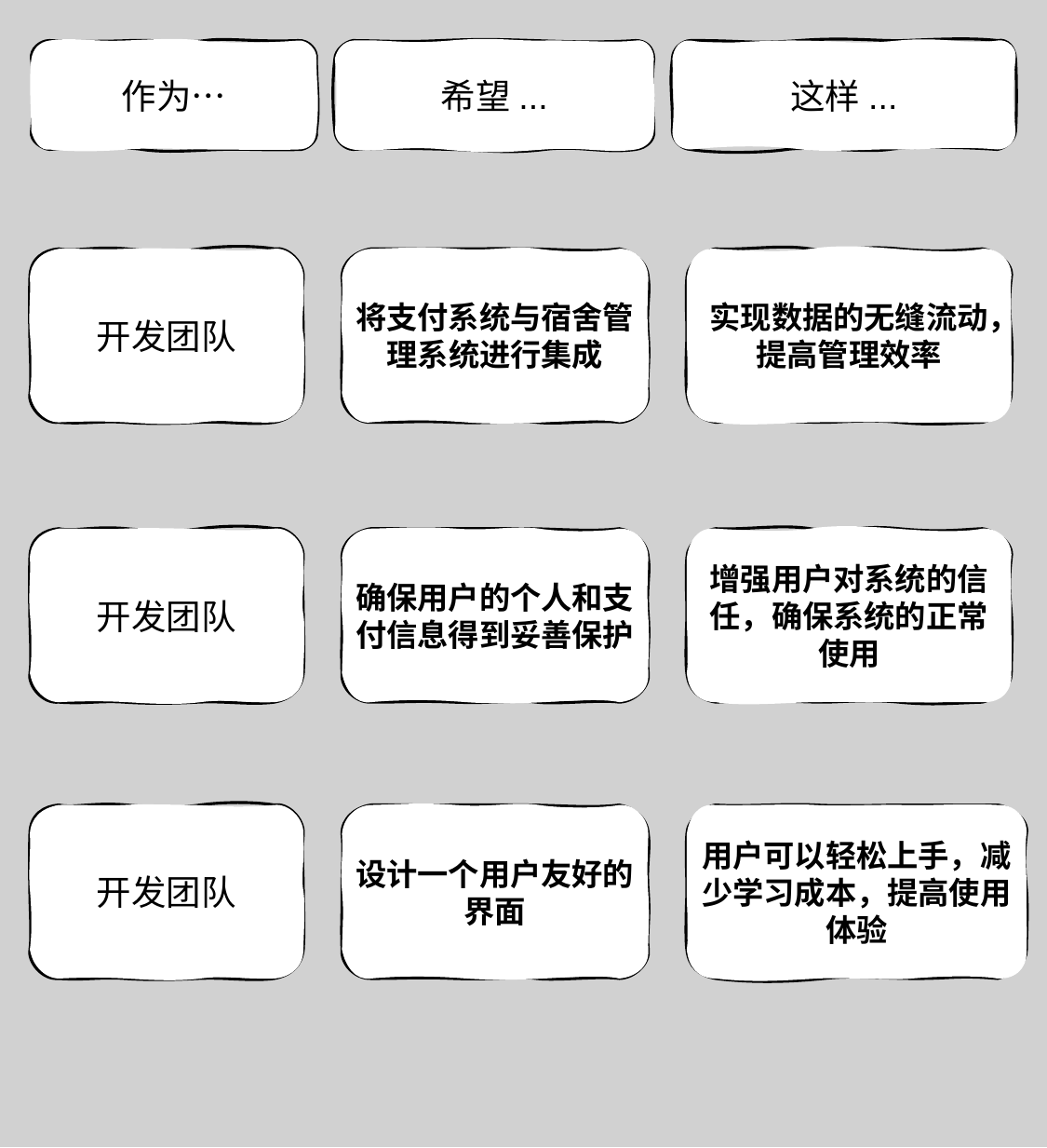

希望...
作为…
这样...
开发团队
将支付系统与宿舍管理系统进行集成
实现数据的无缝流动，提高管理效率
开发团队
确保用户的个人和支付信息得到妥善保护
增强用户对系统的信任，确保系统的正常使用
开发团队
设计一个用户友好的界面
用户可以轻松上手，减少学习成本，提高使用体验